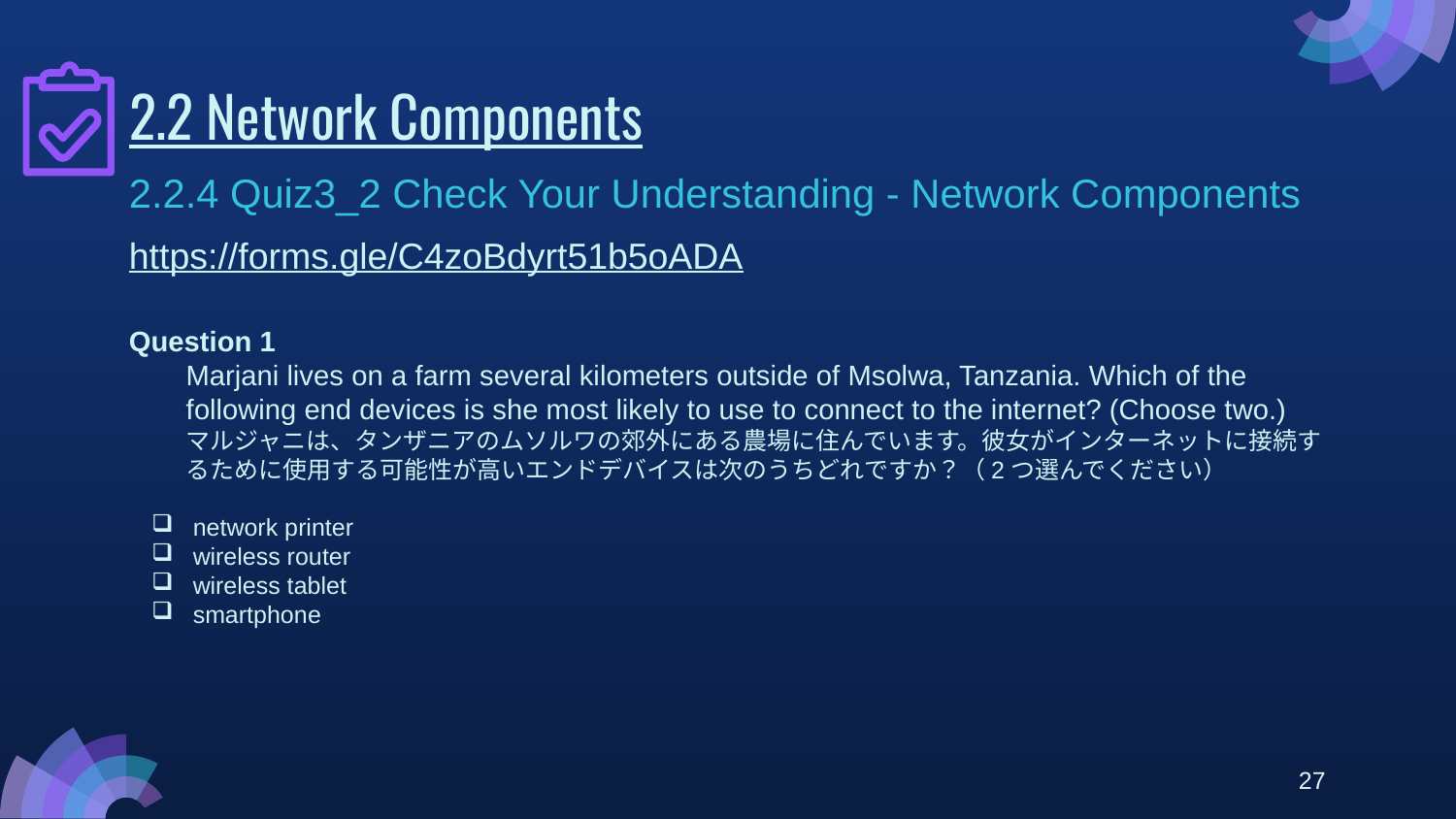

# 2.2 Network Components
2.2.4 Quiz3_2 Check Your Understanding - Network Components
https://forms.gle/C4zoBdyrt51b5oADA
Question 1
Marjani lives on a farm several kilometers outside of Msolwa, Tanzania. Which of the following end devices is she most likely to use to connect to the internet? (Choose two.)
マルジャニは、タンザニアのムソルワの郊外にある農場に住んでいます。彼女がインターネットに接続するために使用する可能性が高いエンドデバイスは次のうちどれですか？（2つ選んでください）

 network printer
 wireless router
 wireless tablet
 smartphone
27